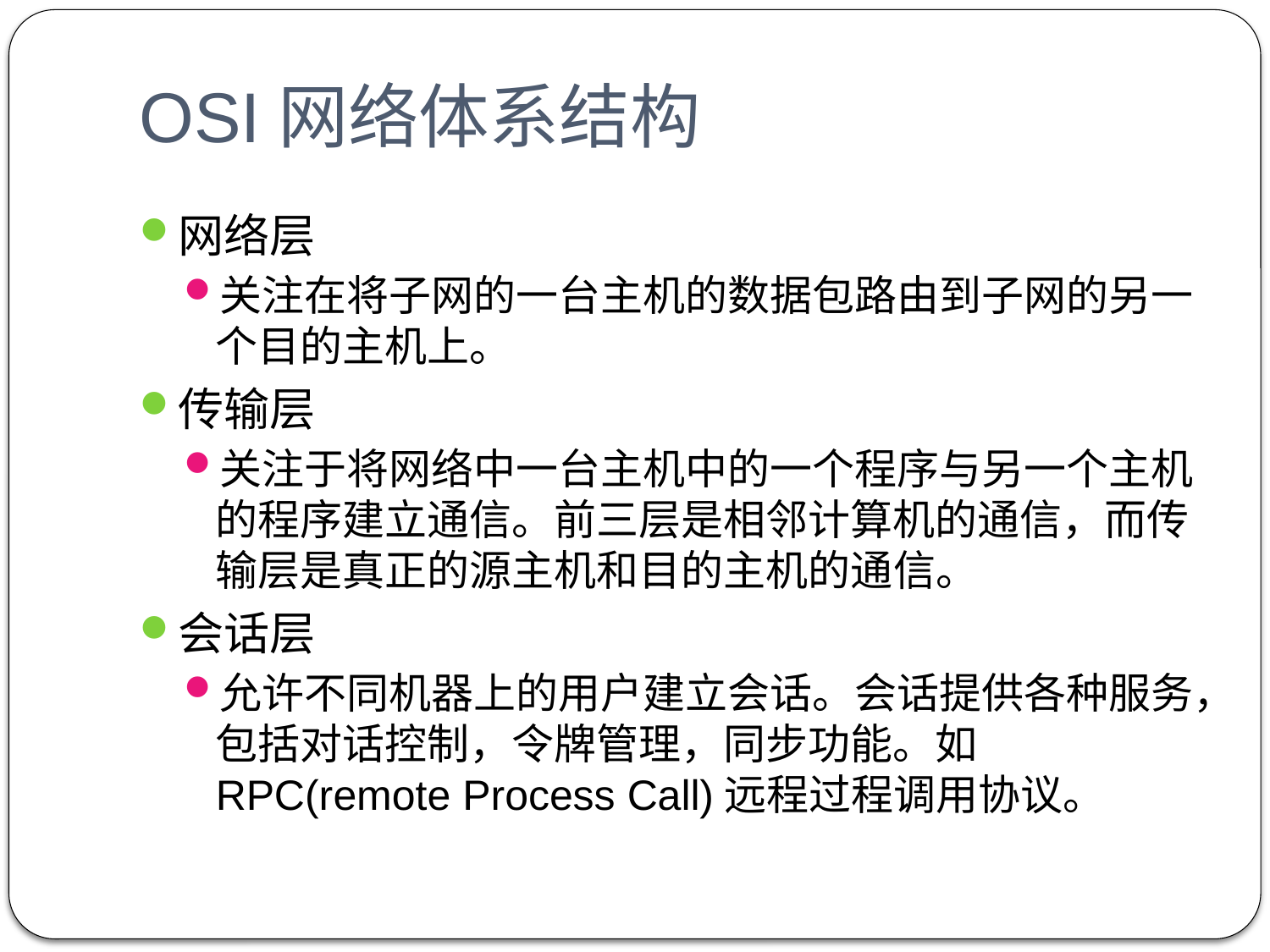

# OSI网络体系结构
网络层
关注在将子网的一台主机的数据包路由到子网的另一个目的主机上。
传输层
关注于将网络中一台主机中的一个程序与另一个主机的程序建立通信。前三层是相邻计算机的通信，而传输层是真正的源主机和目的主机的通信。
会话层
允许不同机器上的用户建立会话。会话提供各种服务，包括对话控制，令牌管理，同步功能。如RPC(remote Process Call)远程过程调用协议。